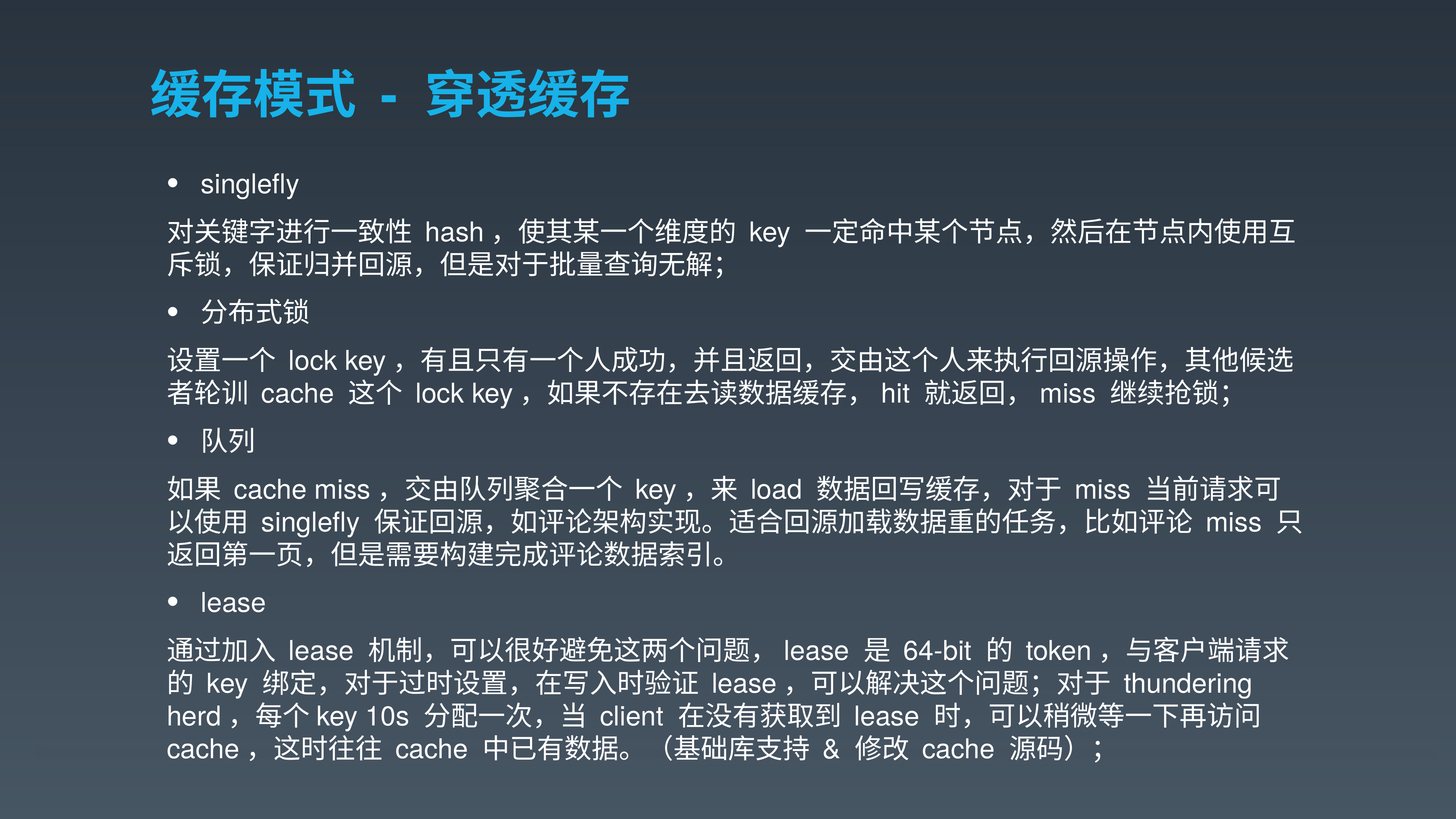

# 缓存模式 - 穿透缓存
singlefly
对关键字进行一致性 hash，使其某一个维度的 key 一定命中某个节点，然后在节点内使用互斥锁，保证归并回源，但是对于批量查询无解；
分布式锁
设置一个 lock key，有且只有一个人成功，并且返回，交由这个人来执行回源操作，其他候选者轮训 cache 这个 lock key，如果不存在去读数据缓存，hit 就返回，miss 继续抢锁；
队列
如果 cache miss，交由队列聚合一个 key，来 load 数据回写缓存，对于 miss 当前请求可以使用 singlefly 保证回源，如评论架构实现。适合回源加载数据重的任务，比如评论 miss 只返回第一页，但是需要构建完成评论数据索引。
lease
通过加入 lease 机制，可以很好避免这两个问题，lease 是 64-bit 的 token，与客户端请求的 key 绑定，对于过时设置，在写入时验证 lease，可以解决这个问题；对于 thundering herd，每个key 10s 分配一次，当 client 在没有获取到 lease 时，可以稍微等一下再访问 cache，这时往往 cache 中已有数据。（基础库支持 & 修改 cache 源码）；